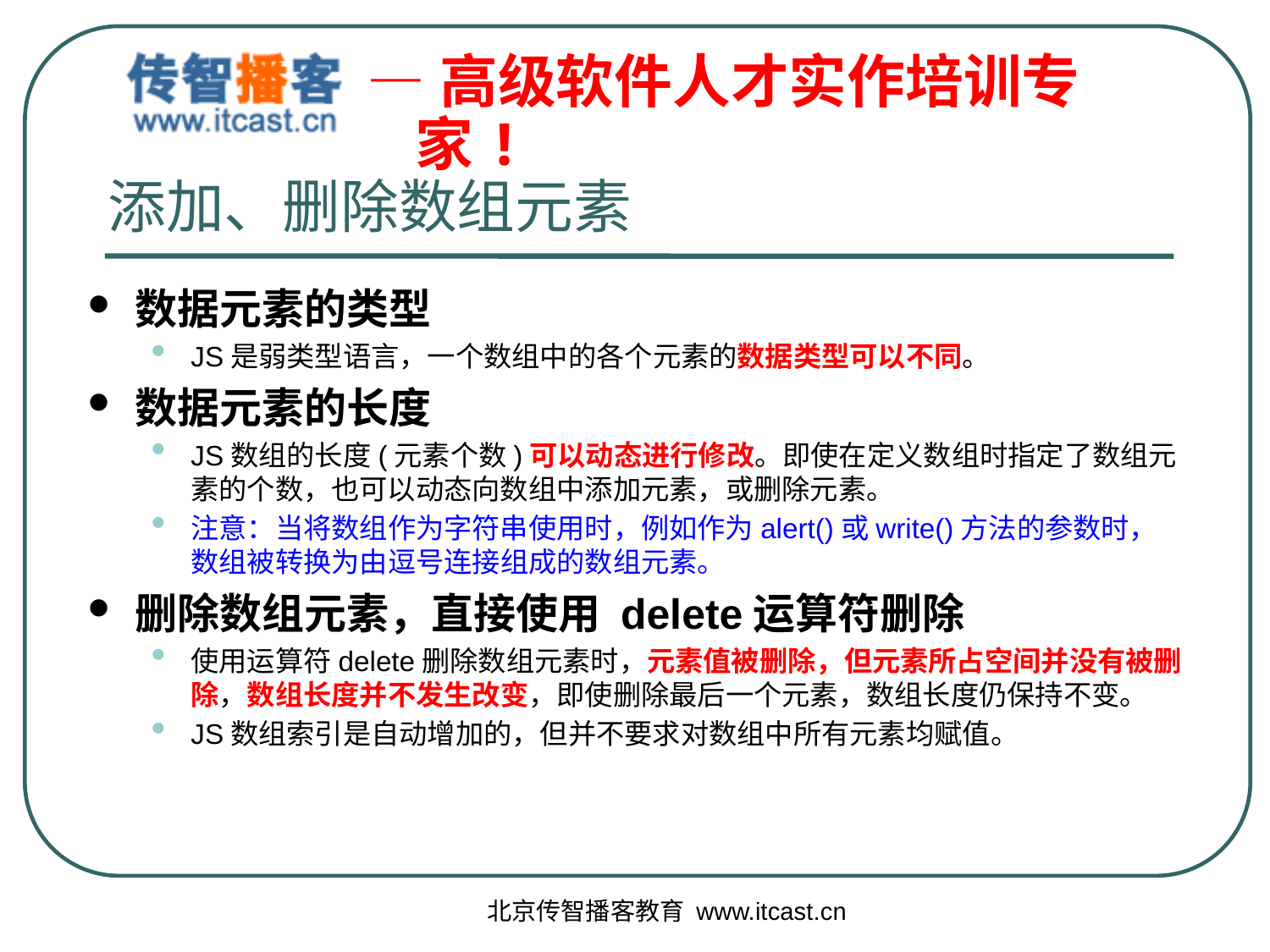

# 添加、删除数组元素
数据元素的类型
JS是弱类型语言，一个数组中的各个元素的数据类型可以不同。
数据元素的长度
JS数组的长度(元素个数)可以动态进行修改。即使在定义数组时指定了数组元素的个数，也可以动态向数组中添加元素，或删除元素。
注意：当将数组作为字符串使用时，例如作为alert()或write()方法的参数时，数组被转换为由逗号连接组成的数组元素。
删除数组元素，直接使用 delete运算符删除
使用运算符delete删除数组元素时，元素值被删除，但元素所占空间并没有被删除，数组长度并不发生改变，即使删除最后一个元素，数组长度仍保持不变。
JS数组索引是自动增加的，但并不要求对数组中所有元素均赋值。